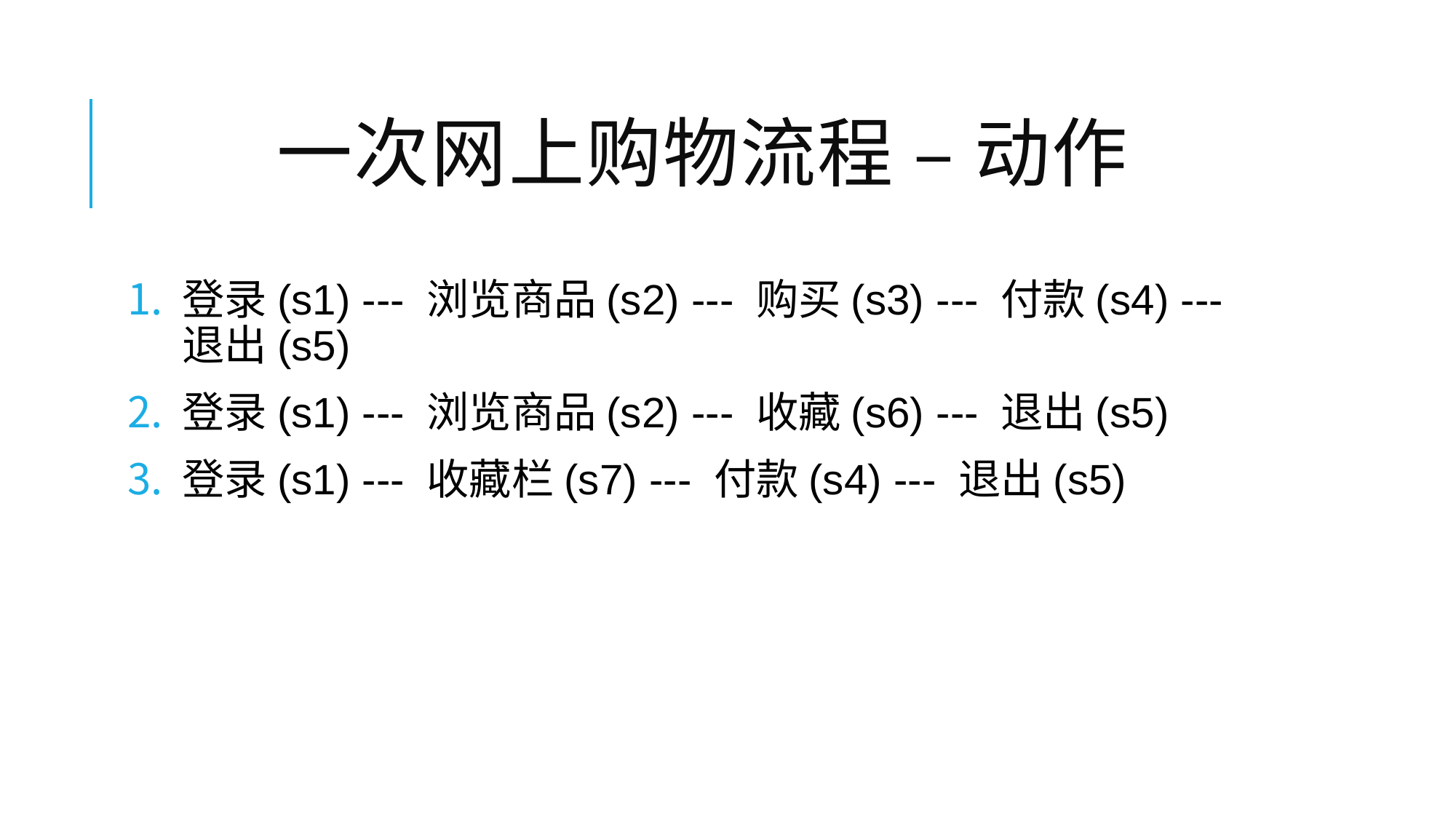

# 一次网上购物流程 – 动作
登录(s1) --- 浏览商品(s2) --- 购买(s3) --- 付款(s4) --- 退出(s5)
登录(s1) --- 浏览商品(s2) --- 收藏(s6) --- 退出(s5)
登录(s1) --- 收藏栏(s7) --- 付款(s4) --- 退出(s5)